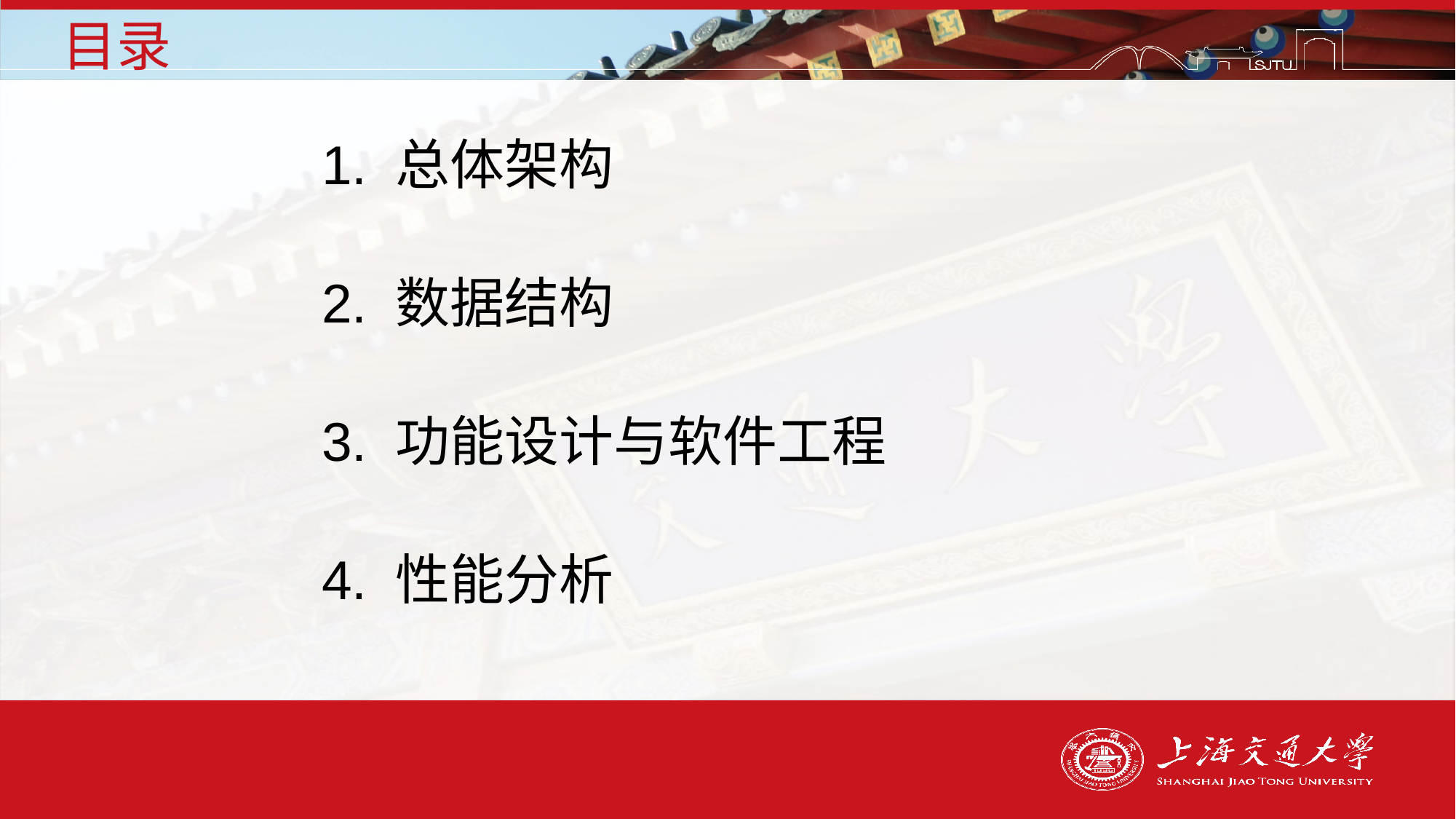

# 目录
1. 总体架构

2. 数据结构

3. 功能设计与软件工程

4. 性能分析